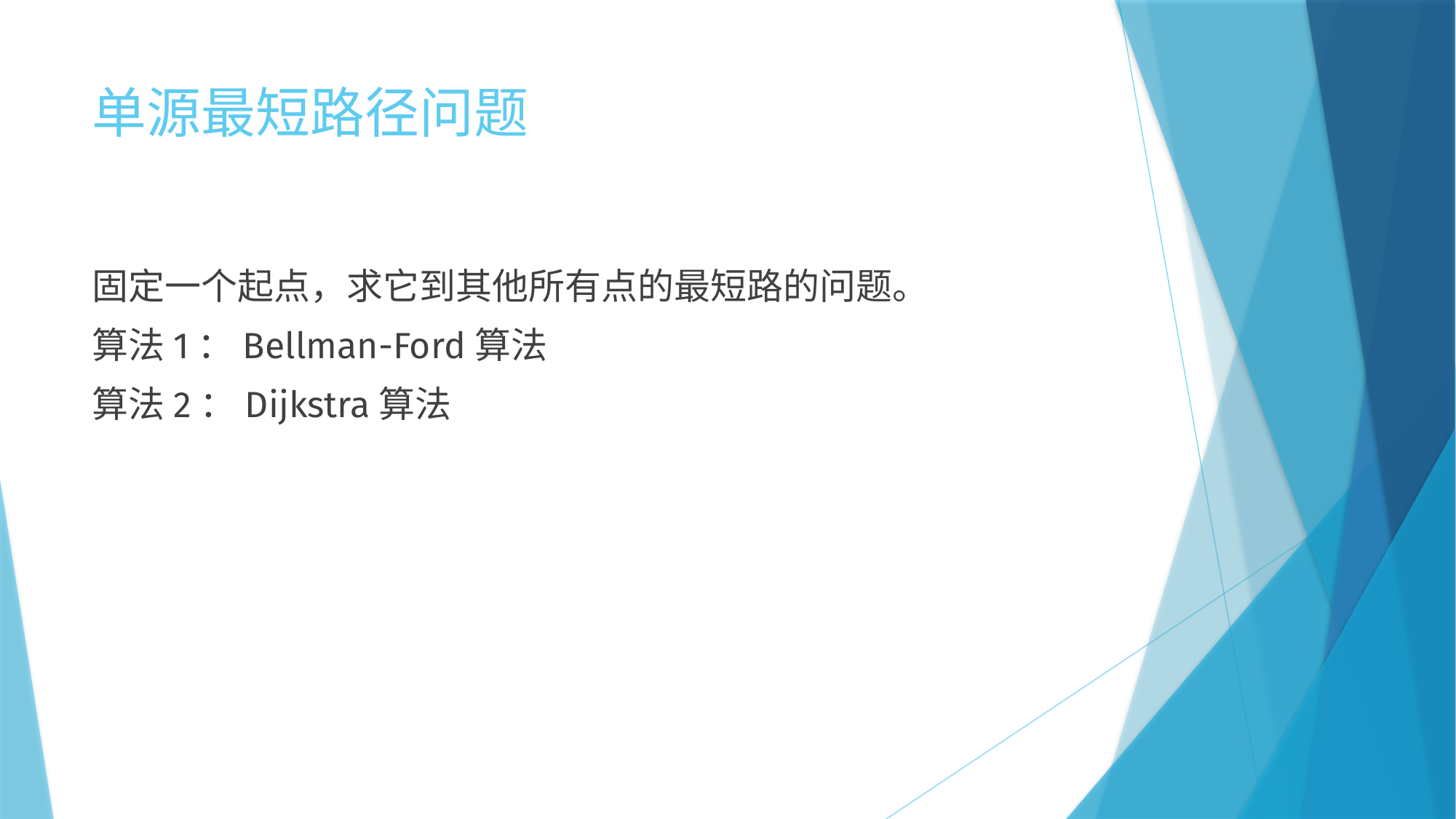

# 单源最短路径问题
固定一个起点，求它到其他所有点的最短路的问题。
算法1：Bellman-Ford算法
算法2：Dijkstra算法